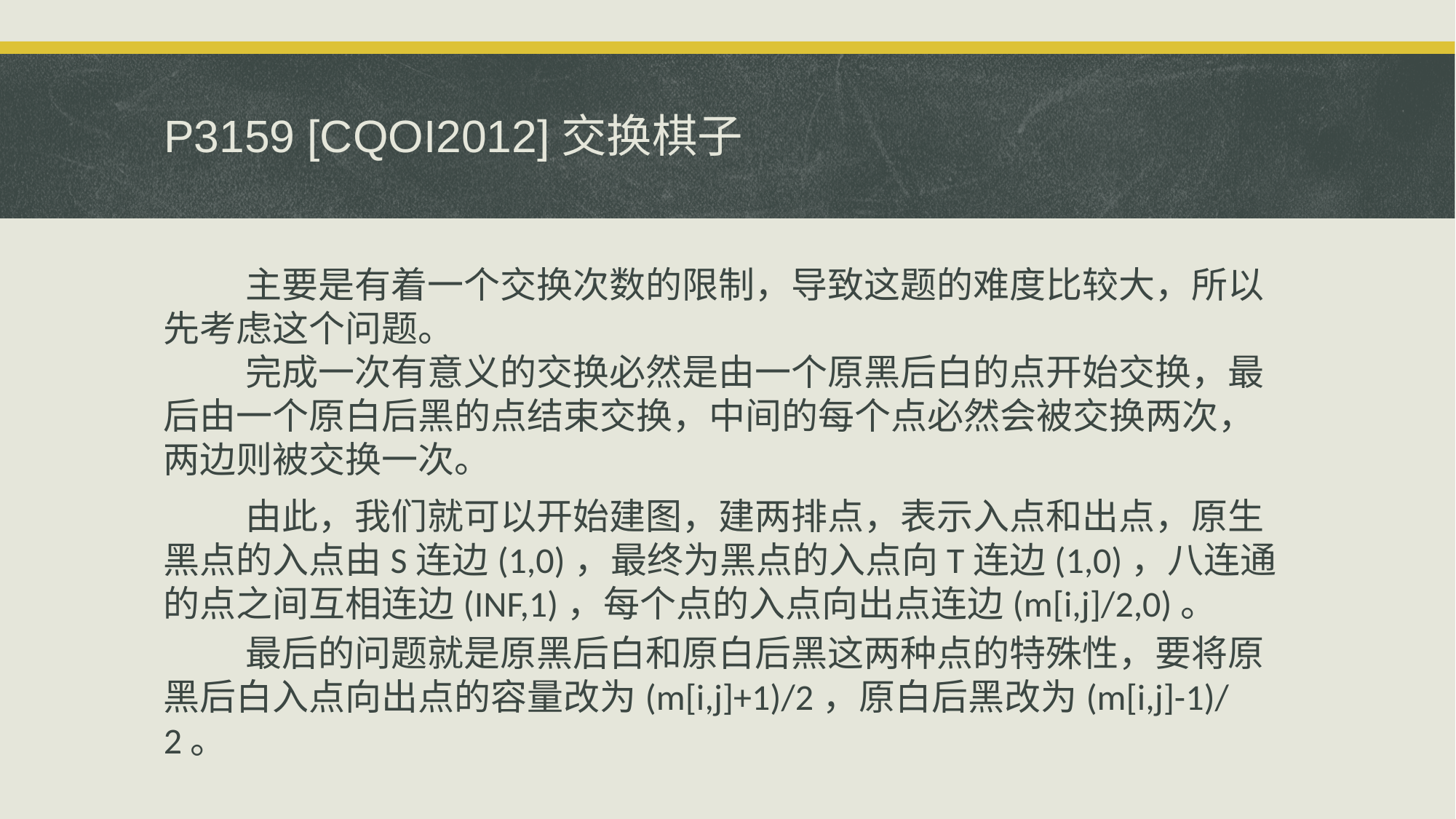

# P3159 [CQOI2012]交换棋子
         主要是有着一个交换次数的限制，导致这题的难度比较大，所以先考虑这个问题。
         完成一次有意义的交换必然是由一个原黑后白的点开始交换，最后由一个原白后黑的点结束交换，中间的每个点必然会被交换两次，两边则被交换一次。
         由此，我们就可以开始建图，建两排点，表示入点和出点，原生黑点的入点由S连边(1,0)，最终为黑点的入点向T连边(1,0)，八连通的点之间互相连边(INF,1)，每个点的入点向出点连边(m[i,j]/2,0)。
         最后的问题就是原黑后白和原白后黑这两种点的特殊性，要将原黑后白入点向出点的容量改为(m[i,j]+1)/2，原白后黑改为(m[i,j]-1)/2。